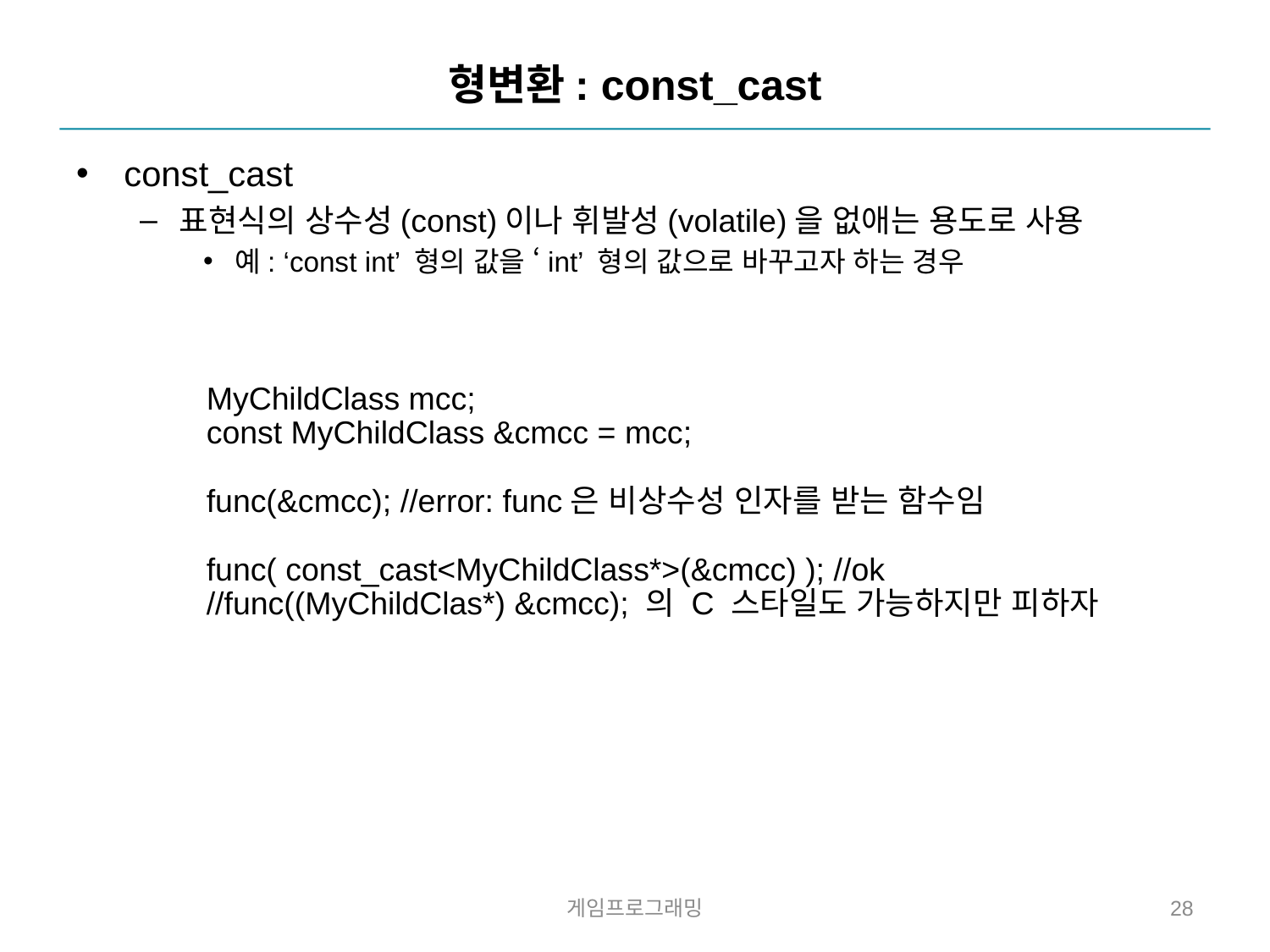

# 형변환: const_cast
const_cast
표현식의 상수성(const)이나 휘발성(volatile)을 없애는 용도로 사용
예: ‘const int’ 형의 값을 ‘int’ 형의 값으로 바꾸고자 하는 경우

MyChildClass mcc;
const MyChildClass &cmcc = mcc;

func(&cmcc); //error: func은 비상수성 인자를 받는 함수임

func( const_cast<MyChildClass*>(&cmcc) ); //ok
//func((MyChildClas*) &cmcc); 의 C 스타일도 가능하지만 피하자
게임프로그래밍
28